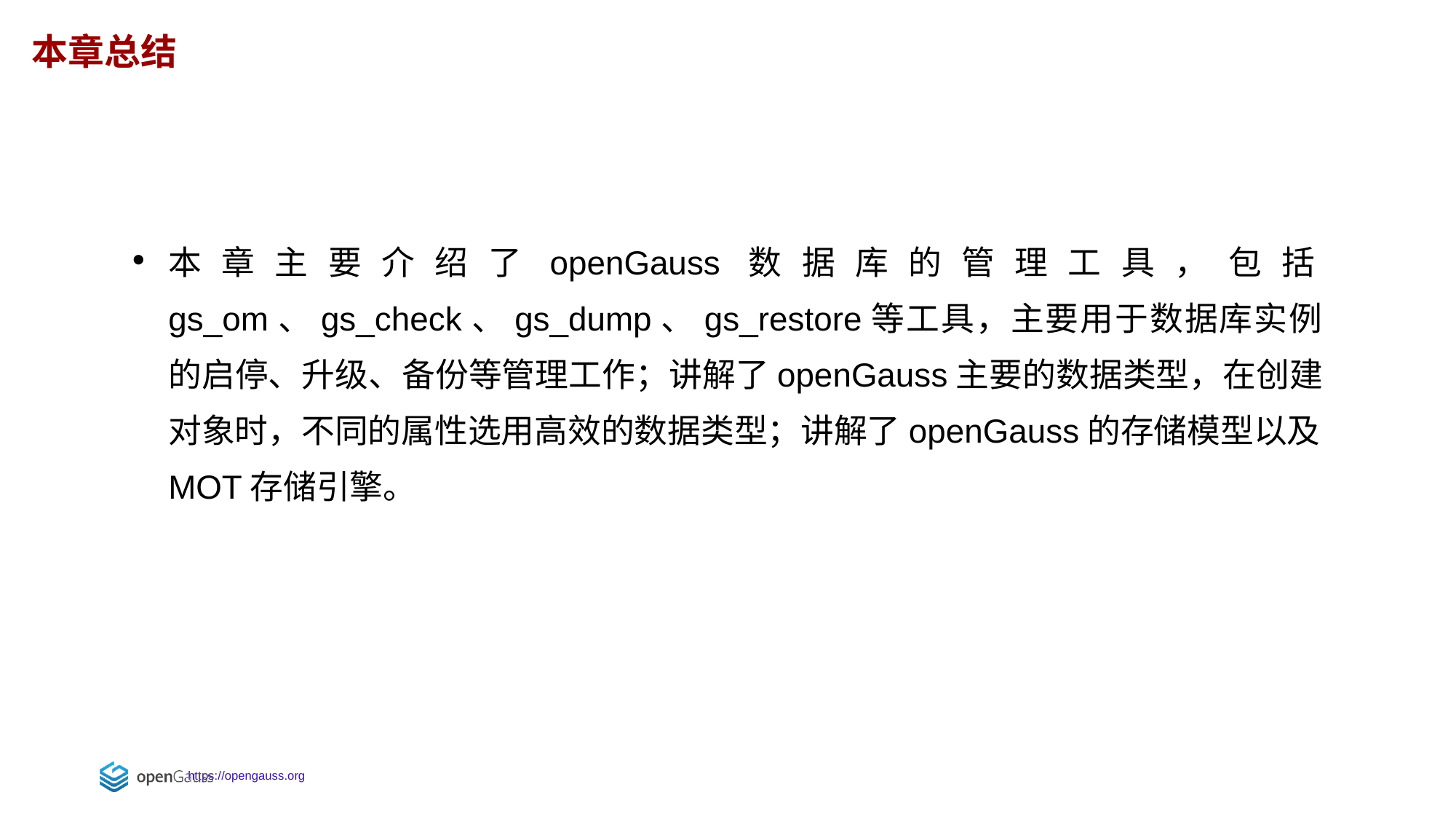

本章总结
本章主要介绍了openGauss数据库的管理工具，包括gs_om、gs_check、gs_dump、gs_restore等工具，主要用于数据库实例的启停、升级、备份等管理工作；讲解了openGauss主要的数据类型，在创建对象时，不同的属性选用高效的数据类型；讲解了openGauss的存储模型以及MOT存储引擎。